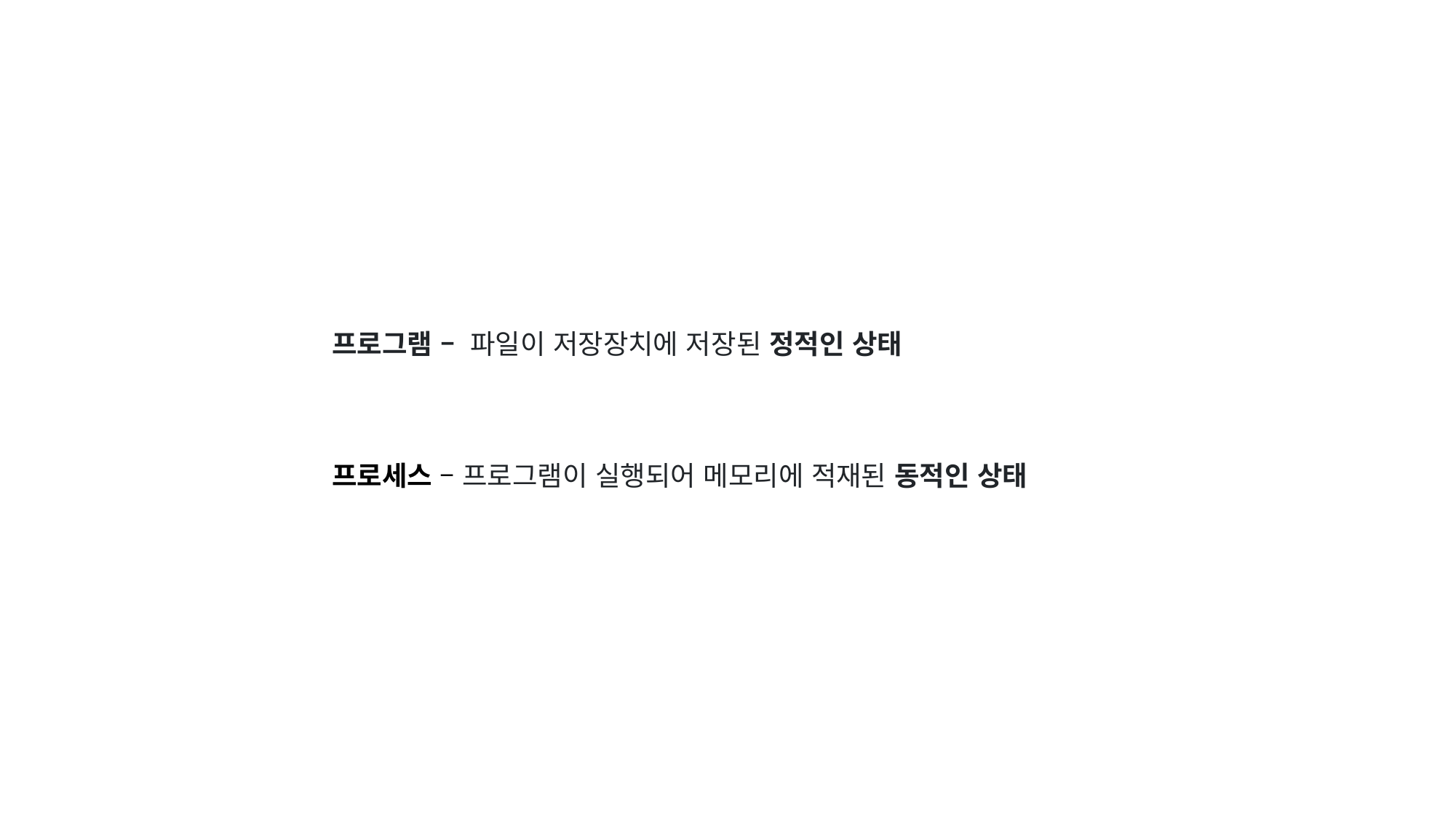

프로그램 –  파일이 저장장치에 저장된 정적인 상태
프로세스 – 프로그램이 실행되어 메모리에 적재된 동적인 상태